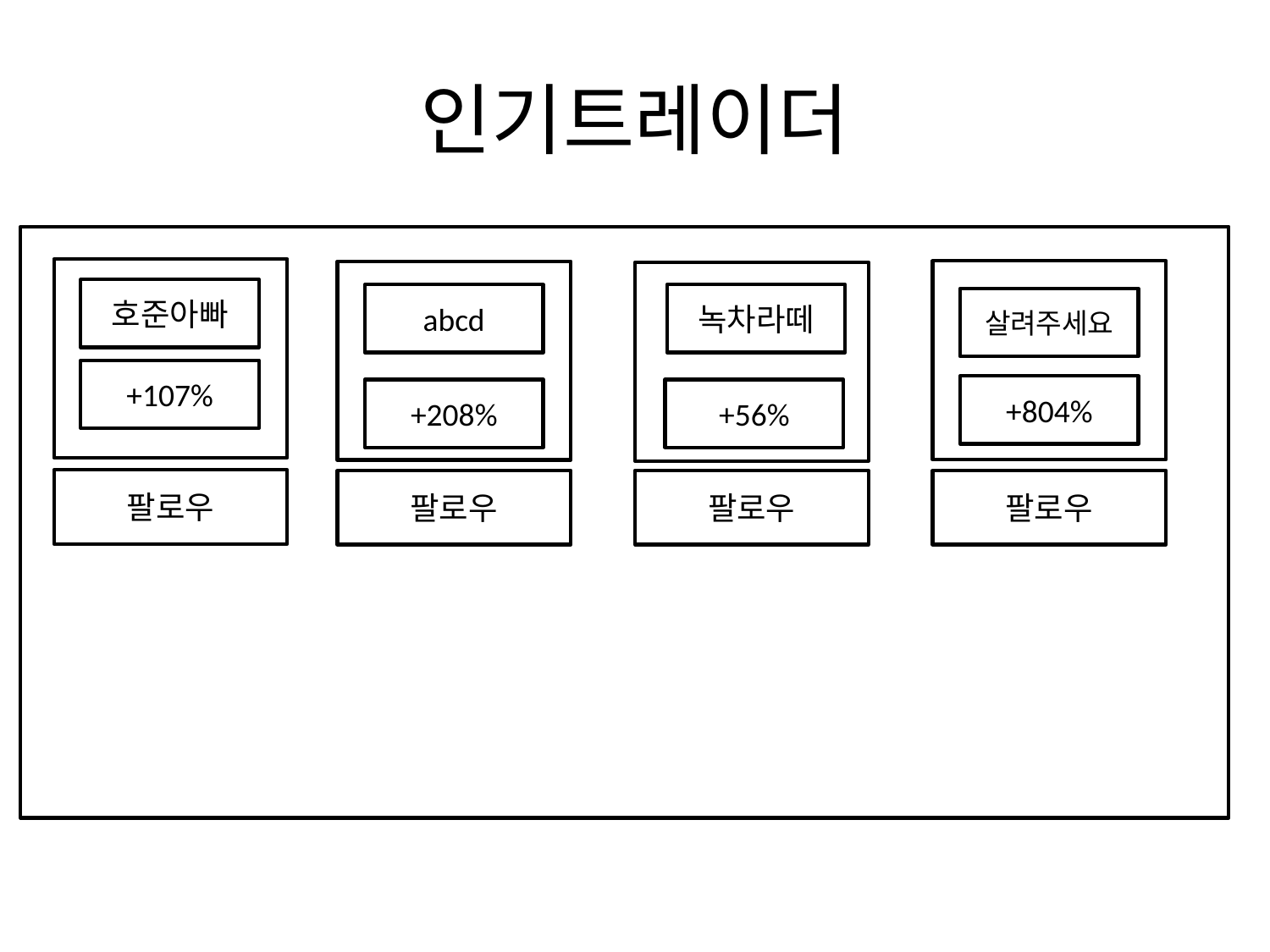

# 인기트레이더

호준아빠
abcd
녹차라떼
살려주세요
+107%
+804%
+208%
+56%
팔로우
팔로우
팔로우
팔로우